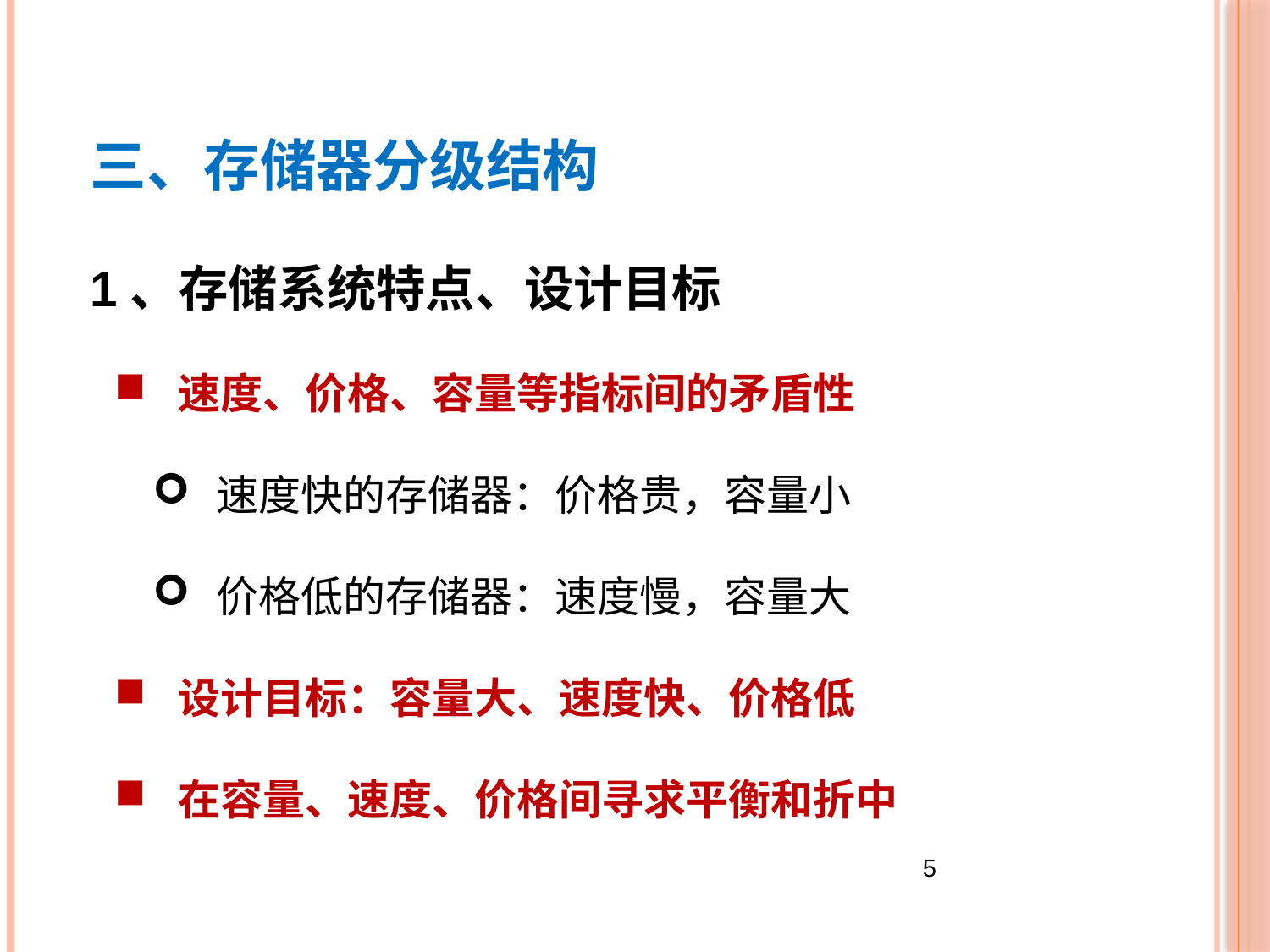

三、存储器分级结构
1、存储系统特点、设计目标
速度、价格、容量等指标间的矛盾性
速度快的存储器：价格贵，容量小
价格低的存储器：速度慢，容量大
设计目标：容量大、速度快、价格低
在容量、速度、价格间寻求平衡和折中
5